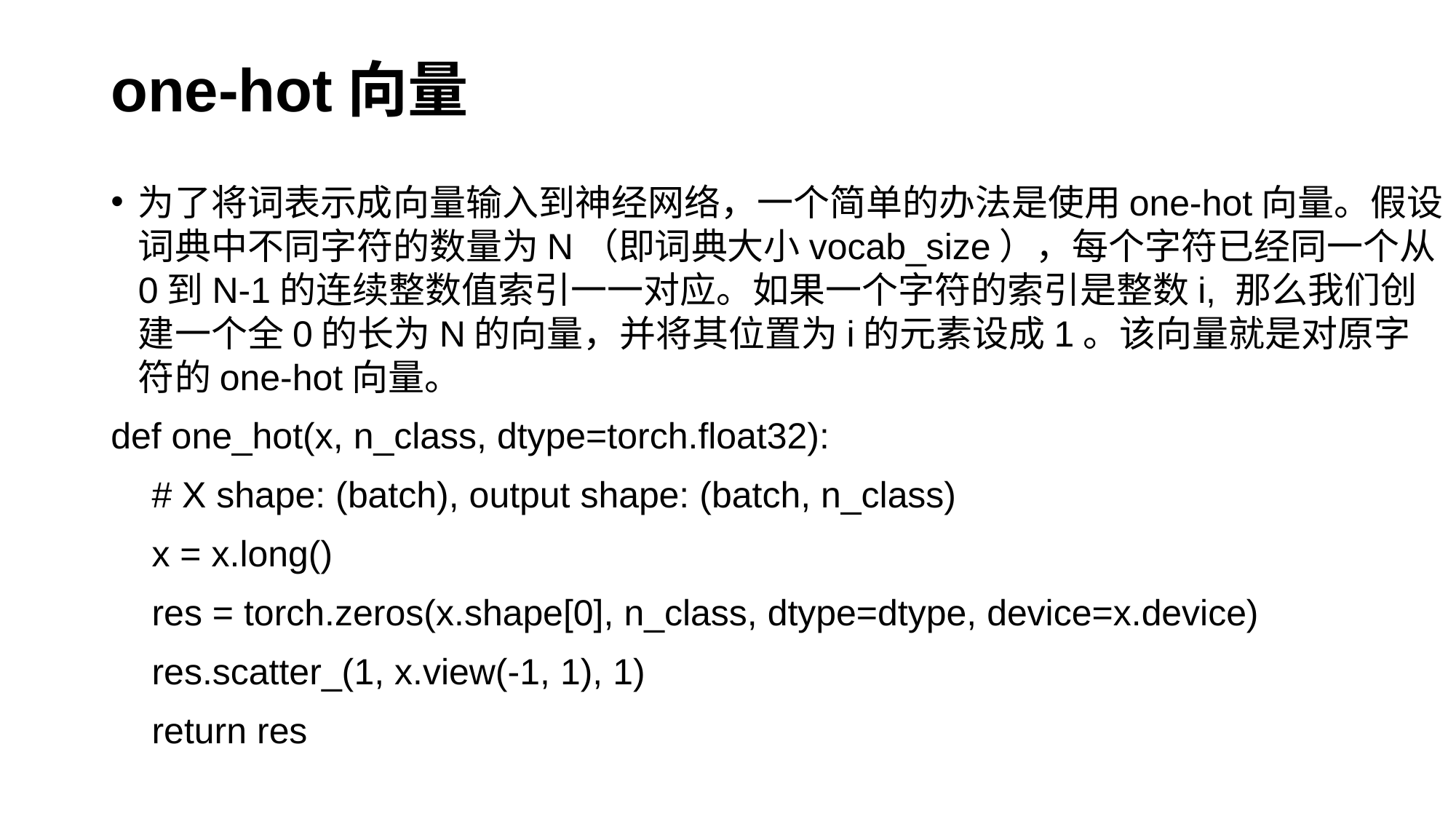

# one-hot向量
为了将词表示成向量输入到神经网络，一个简单的办法是使用one-hot向量。假设词典中不同字符的数量为N（即词典大小vocab_size），每个字符已经同一个从0到N-1的连续整数值索引一一对应。如果一个字符的索引是整数i, 那么我们创建一个全0的长为N的向量，并将其位置为i的元素设成1。该向量就是对原字符的one-hot向量。
def one_hot(x, n_class, dtype=torch.float32):
    # X shape: (batch), output shape: (batch, n_class)
    x = x.long()
    res = torch.zeros(x.shape[0], n_class, dtype=dtype, device=x.device)
    res.scatter_(1, x.view(-1, 1), 1)
    return res